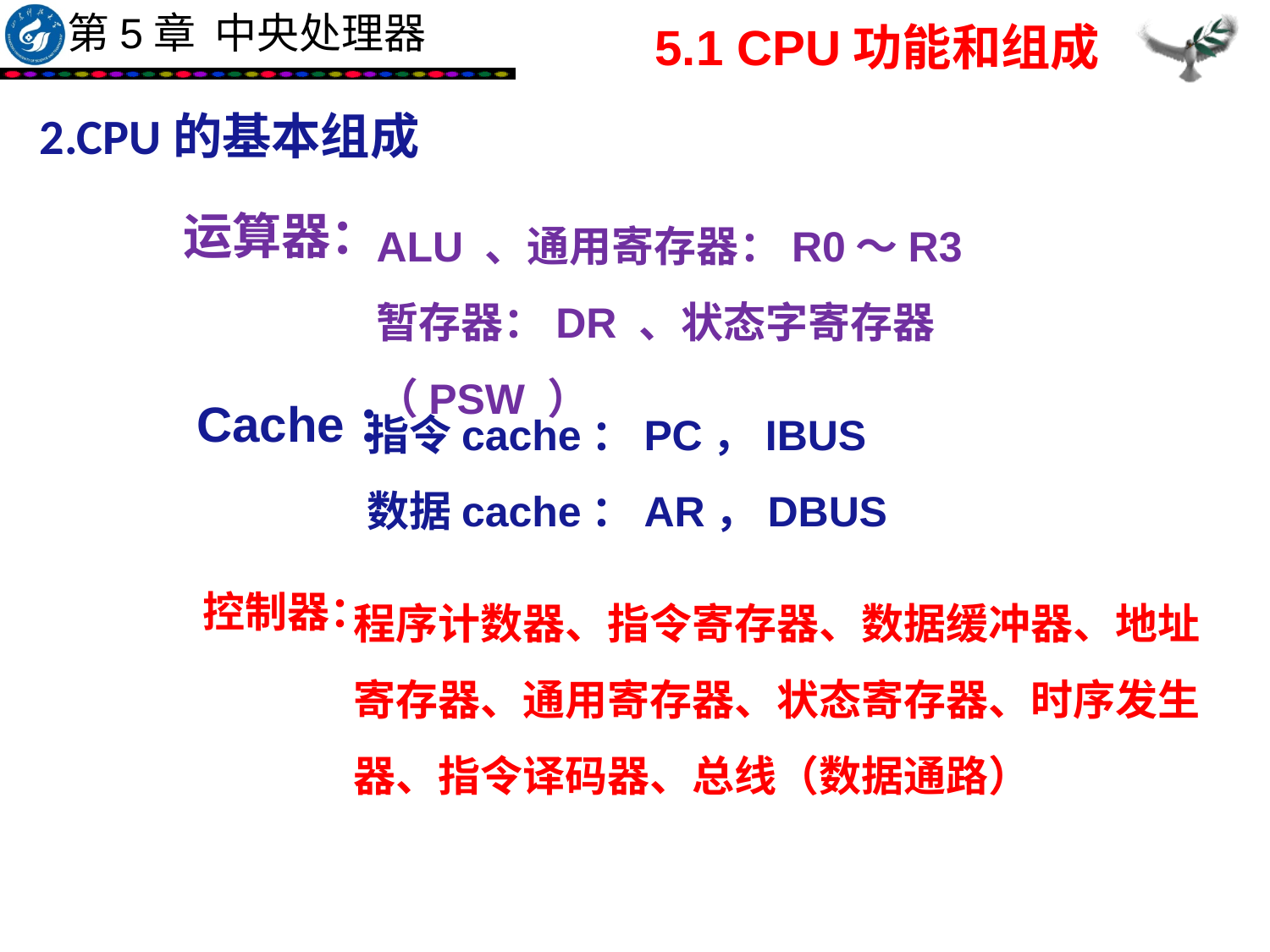

5.1 CPU功能和组成
2.CPU的基本组成
ALU 、通用寄存器：R0～R3
暂存器：DR 、状态字寄存器（PSW ）
运算器：
指令cache：PC，IBUS
数据cache：AR，DBUS
Cache：
程序计数器、指令寄存器、数据缓冲器、地址寄存器、通用寄存器、状态寄存器、时序发生器、指令译码器、总线（数据通路）
控制器：